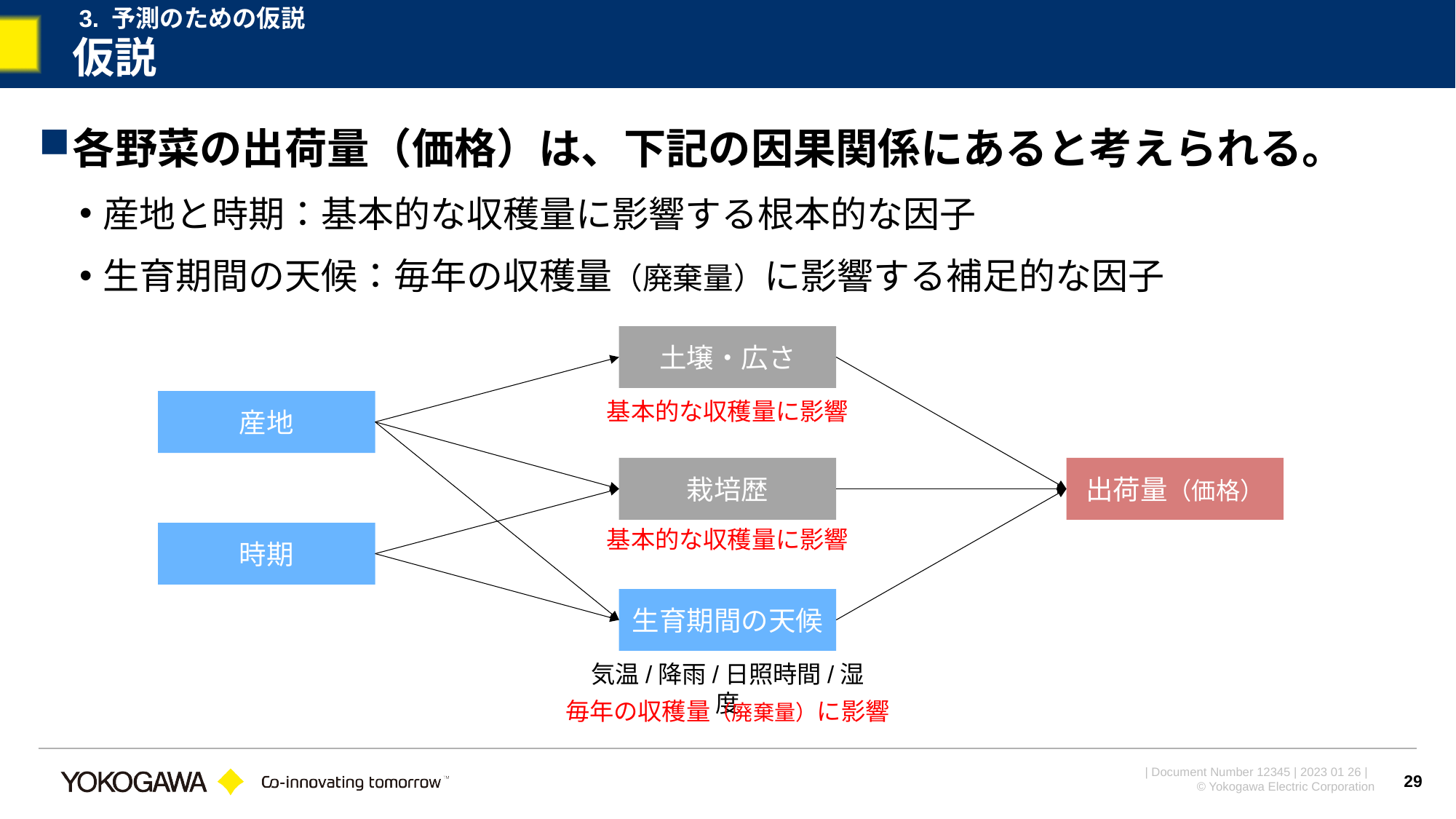

3. 予測のための仮説
# 仮説
各野菜の出荷量（価格）は、下記の因果関係にあると考えられる。
産地と時期：基本的な収穫量に影響する根本的な因子
生育期間の天候：毎年の収穫量（廃棄量）に影響する補足的な因子
土壌・広さ
産地
基本的な収穫量に影響
栽培歴
出荷量（価格）
基本的な収穫量に影響
時期
生育期間の天候
気温/降雨/日照時間/湿度
毎年の収穫量（廃棄量）に影響
29